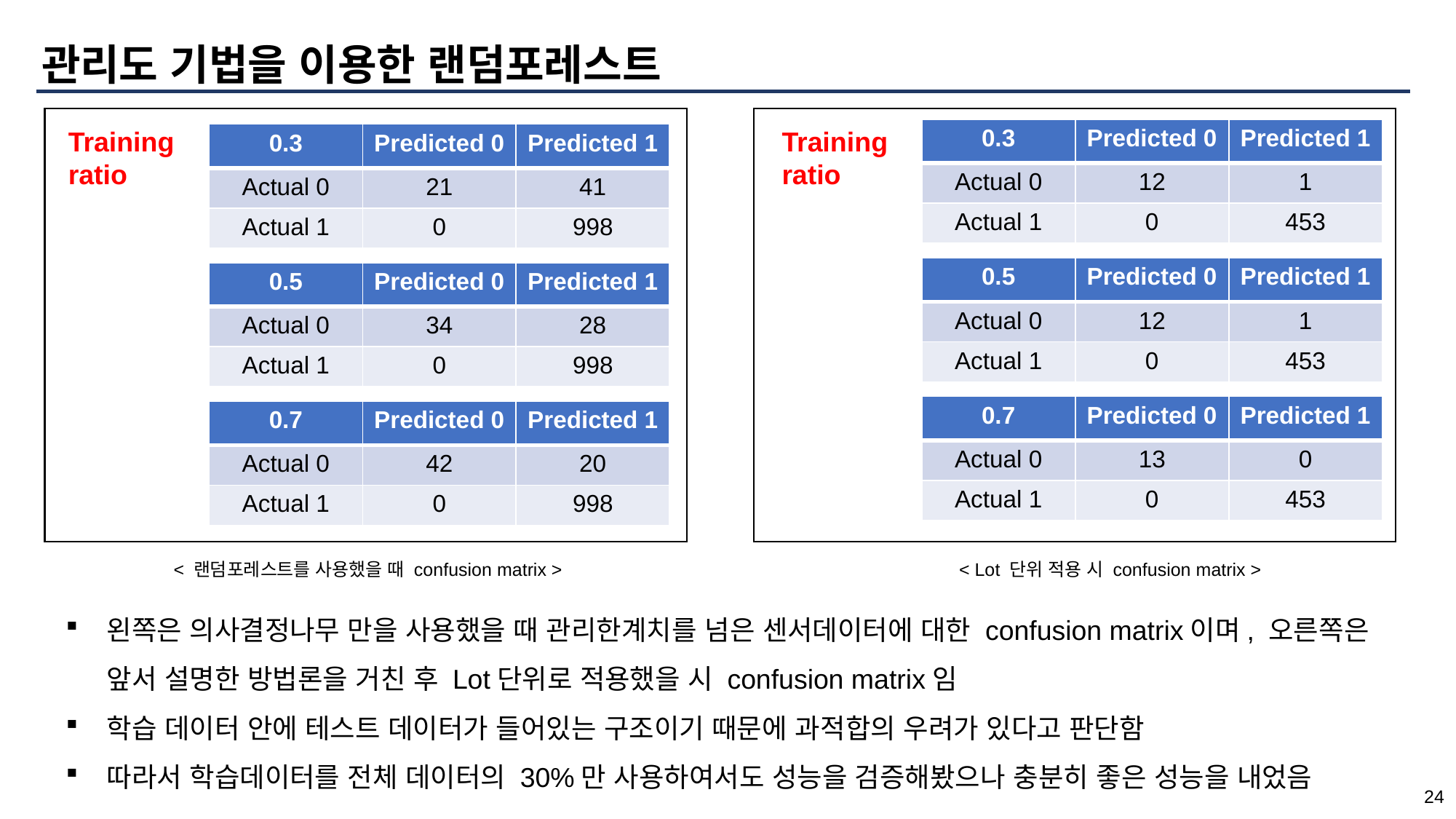

관리도 기법을 이용한 랜덤포레스트

Training ratio
Training ratio
| 0.3 | Predicted 0 | Predicted 1 |
| --- | --- | --- |
| Actual 0 | 12 | 1 |
| Actual 1 | 0 | 453 |
| 0.3 | Predicted 0 | Predicted 1 |
| --- | --- | --- |
| Actual 0 | 21 | 41 |
| Actual 1 | 0 | 998 |
| 0.5 | Predicted 0 | Predicted 1 |
| --- | --- | --- |
| Actual 0 | 12 | 1 |
| Actual 1 | 0 | 453 |
| 0.5 | Predicted 0 | Predicted 1 |
| --- | --- | --- |
| Actual 0 | 34 | 28 |
| Actual 1 | 0 | 998 |
| 0.7 | Predicted 0 | Predicted 1 |
| --- | --- | --- |
| Actual 0 | 13 | 0 |
| Actual 1 | 0 | 453 |
| 0.7 | Predicted 0 | Predicted 1 |
| --- | --- | --- |
| Actual 0 | 42 | 20 |
| Actual 1 | 0 | 998 |
< 랜덤포레스트를 사용했을 때 confusion matrix >
< Lot 단위 적용 시 confusion matrix >
왼쪽은 의사결정나무 만을 사용했을 때 관리한계치를 넘은 센서데이터에 대한 confusion matrix이며, 오른쪽은 앞서 설명한 방법론을 거친 후 Lot단위로 적용했을 시 confusion matrix임
학습 데이터 안에 테스트 데이터가 들어있는 구조이기 때문에 과적합의 우려가 있다고 판단함
따라서 학습데이터를 전체 데이터의 30%만 사용하여서도 성능을 검증해봤으나 충분히 좋은 성능을 내었음
24